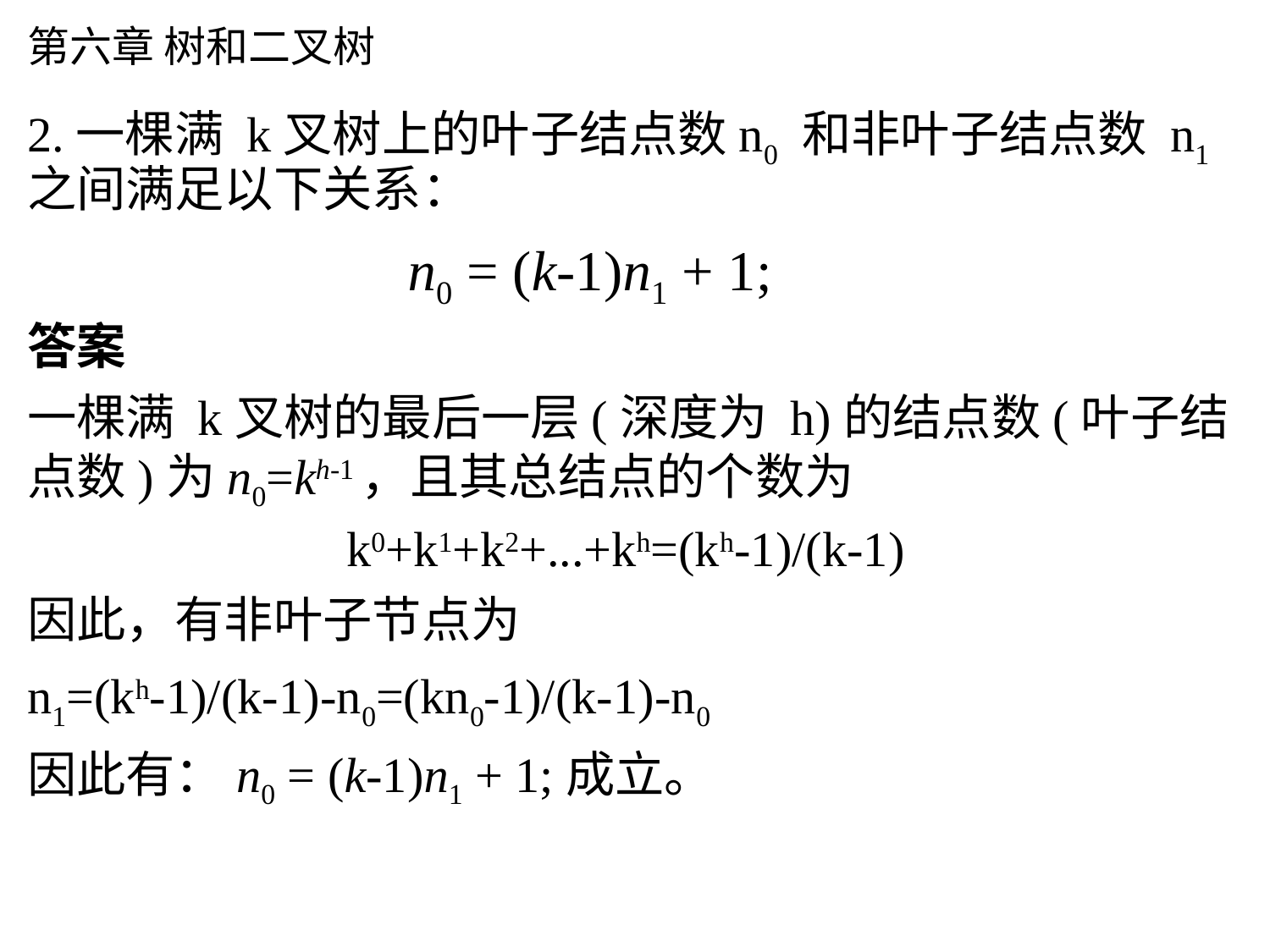

# 第六章 树和二叉树
2.一棵满 k叉树上的叶子结点数n0 和非叶子结点数 n1 之间满足以下关系：
                               n0 = (k-1)n1 + 1;
答案
一棵满 k叉树的最后一层(深度为 h)的结点数(叶子结点数)为n0=kh-1，且其总结点的个数为
                          k0+k1+k2+...+kh=(kh-1)/(k-1)
因此，有非叶子节点为
n1=(kh-1)/(k-1)-n0=(kn0-1)/(k-1)-n0
因此有：n0 = (k-1)n1 + 1;成立。